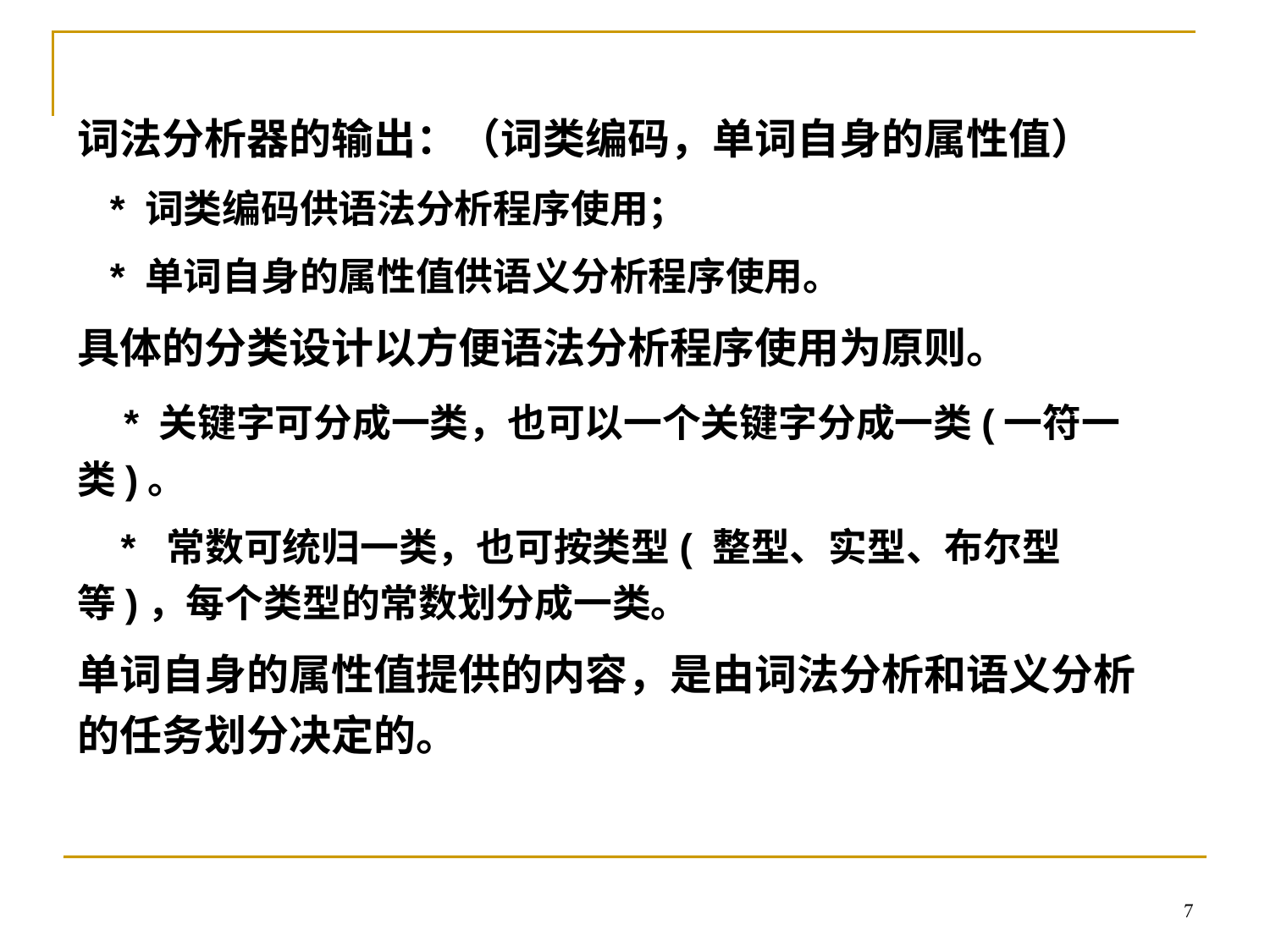

词法分析器的输出：（词类编码，单词自身的属性值）
   * 词类编码供语法分析程序使用；
   * 单词自身的属性值供语义分析程序使用。
具体的分类设计以方便语法分析程序使用为原则。
    * 关键字可分成一类，也可以一个关键字分成一类(一符一类)。
    *  常数可统归一类，也可按类型( 整型、实型、布尔型等)，每个类型的常数划分成一类。
单词自身的属性值提供的内容，是由词法分析和语义分析的任务划分决定的。
7